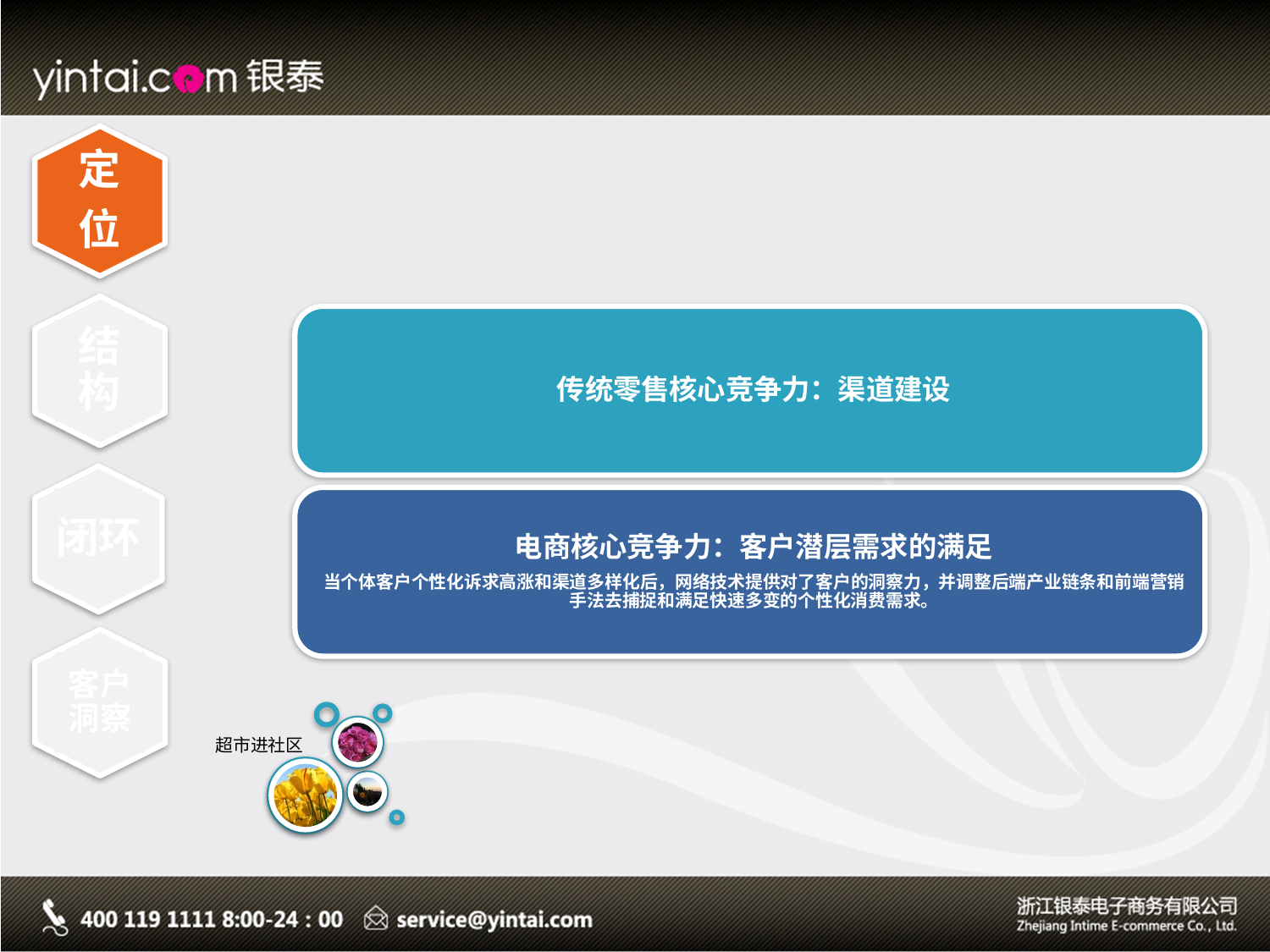

定
位
传统零售核心竞争力：渠道建设
电商核心竞争力：客户潜层需求的满足
当个体客户个性化诉求高涨和渠道多样化后，网络技术提供对了客户的洞察力，并调整后端产业链条和前端营销手法去捕捉和满足快速多变的个性化消费需求。

结构

闭环

客户洞察
超市进社区